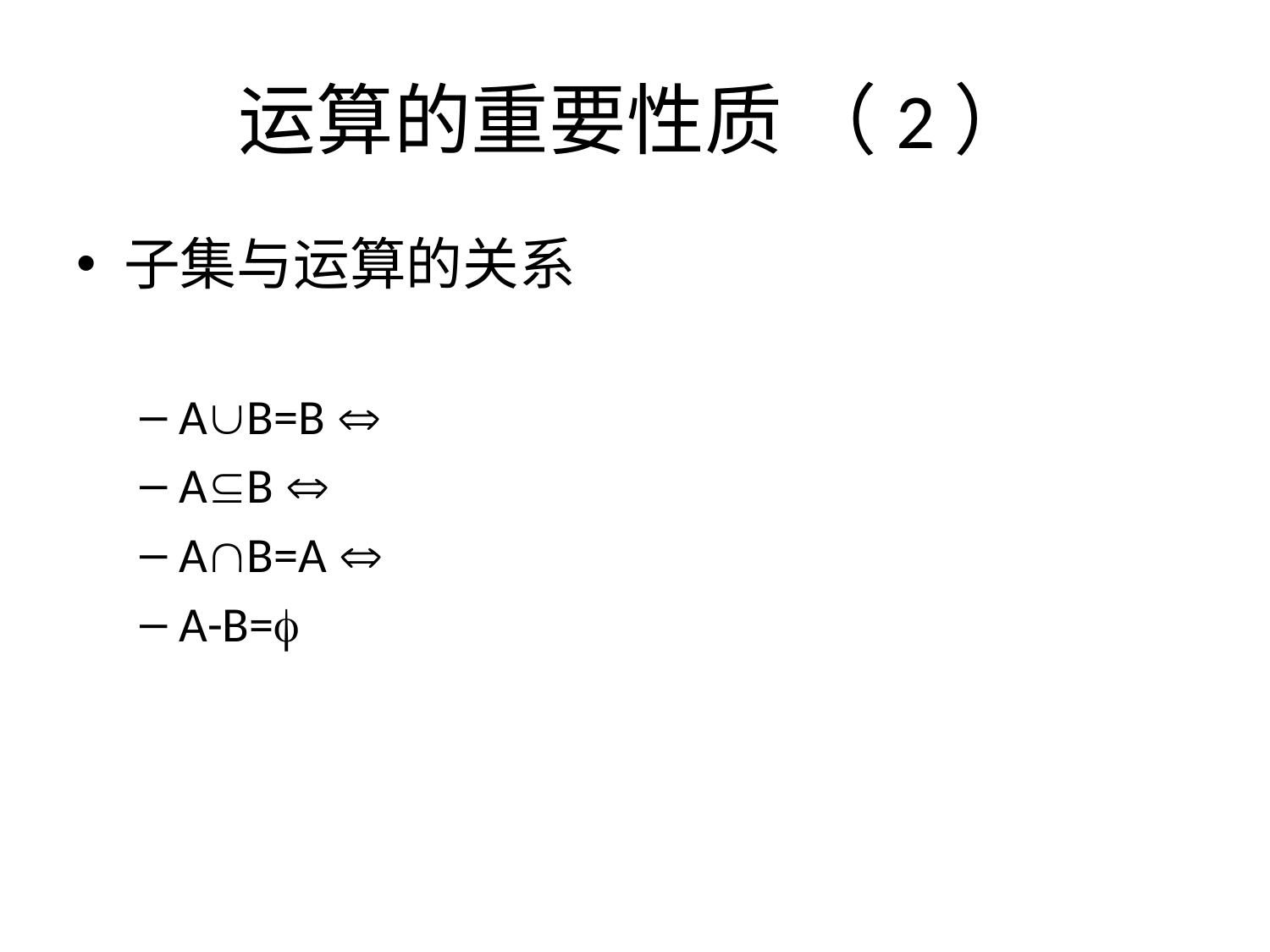

# 运算的重要性质 （2）
子集与运算的关系

A∪B=B ⇔
A⊆B ⇔
A∩B=A ⇔
A-B=φ